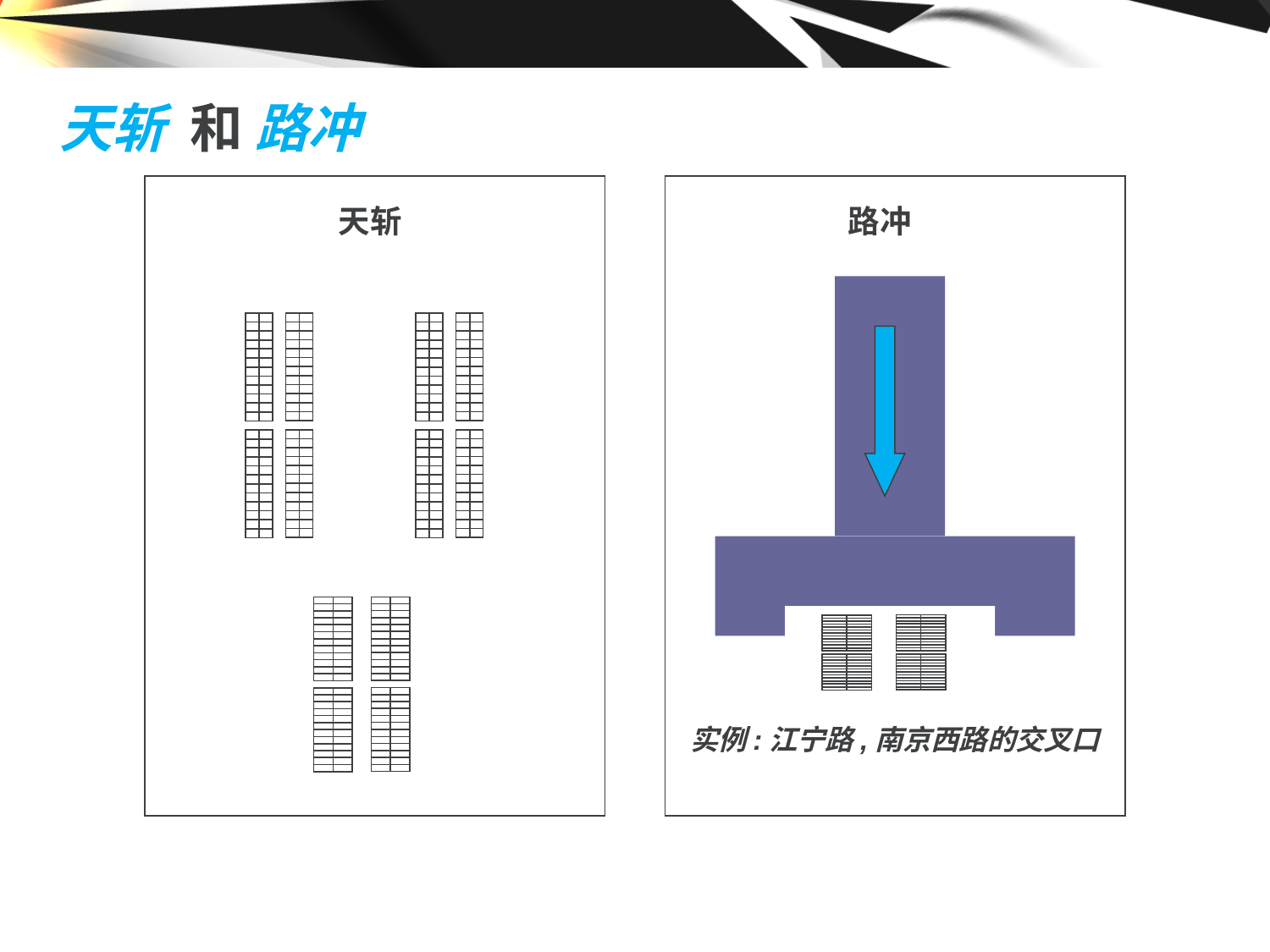

# 天斩  和 路冲

天斩
路冲

实例:江宁路,南京西路的交叉口